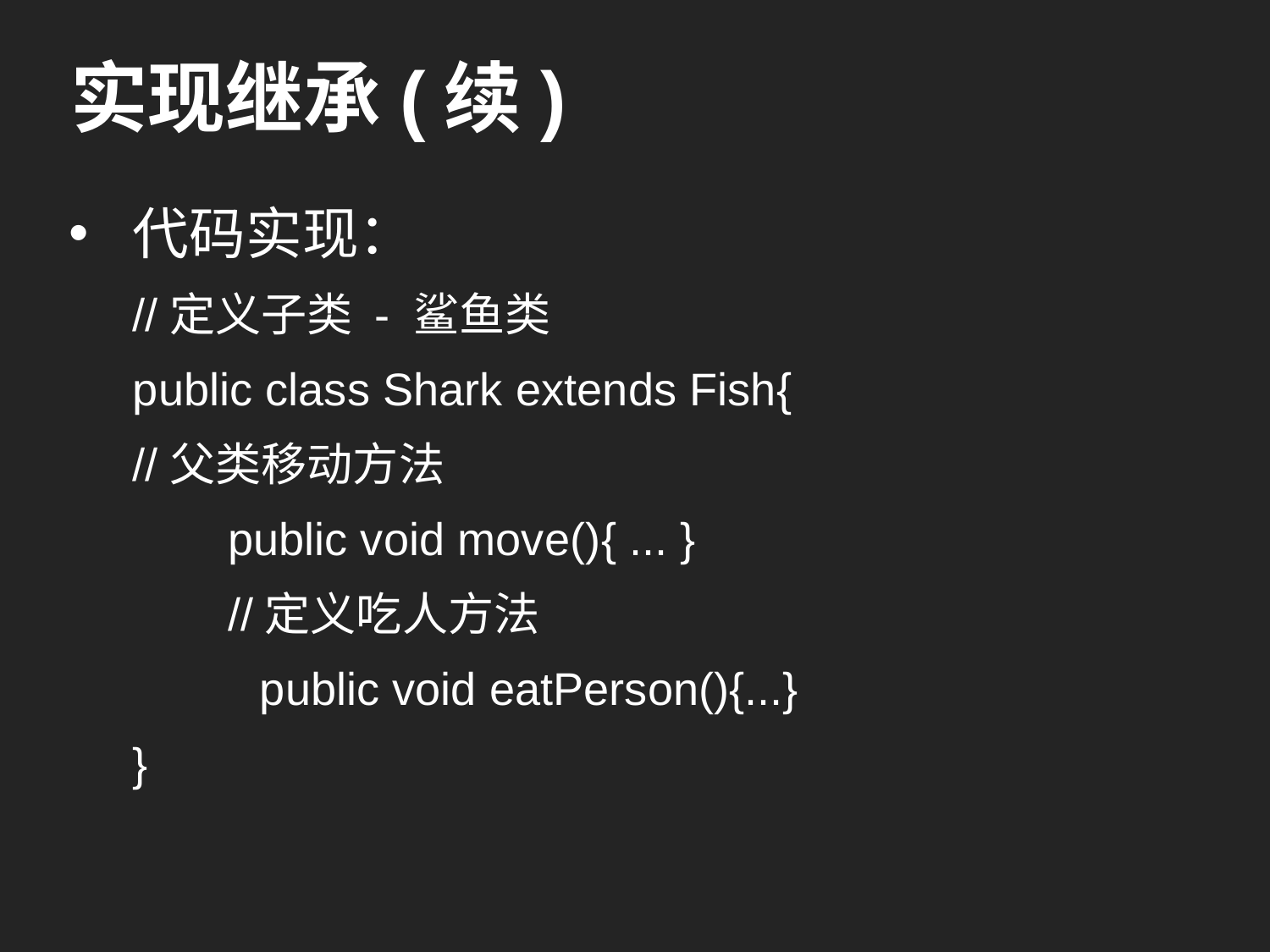

# 实现继承(续)
代码实现：
//定义子类 - 鲨鱼类
public class Shark extends Fish{
//父类移动方法
public void move(){ ... }
//定义吃人方法
	public void eatPerson(){...}
}